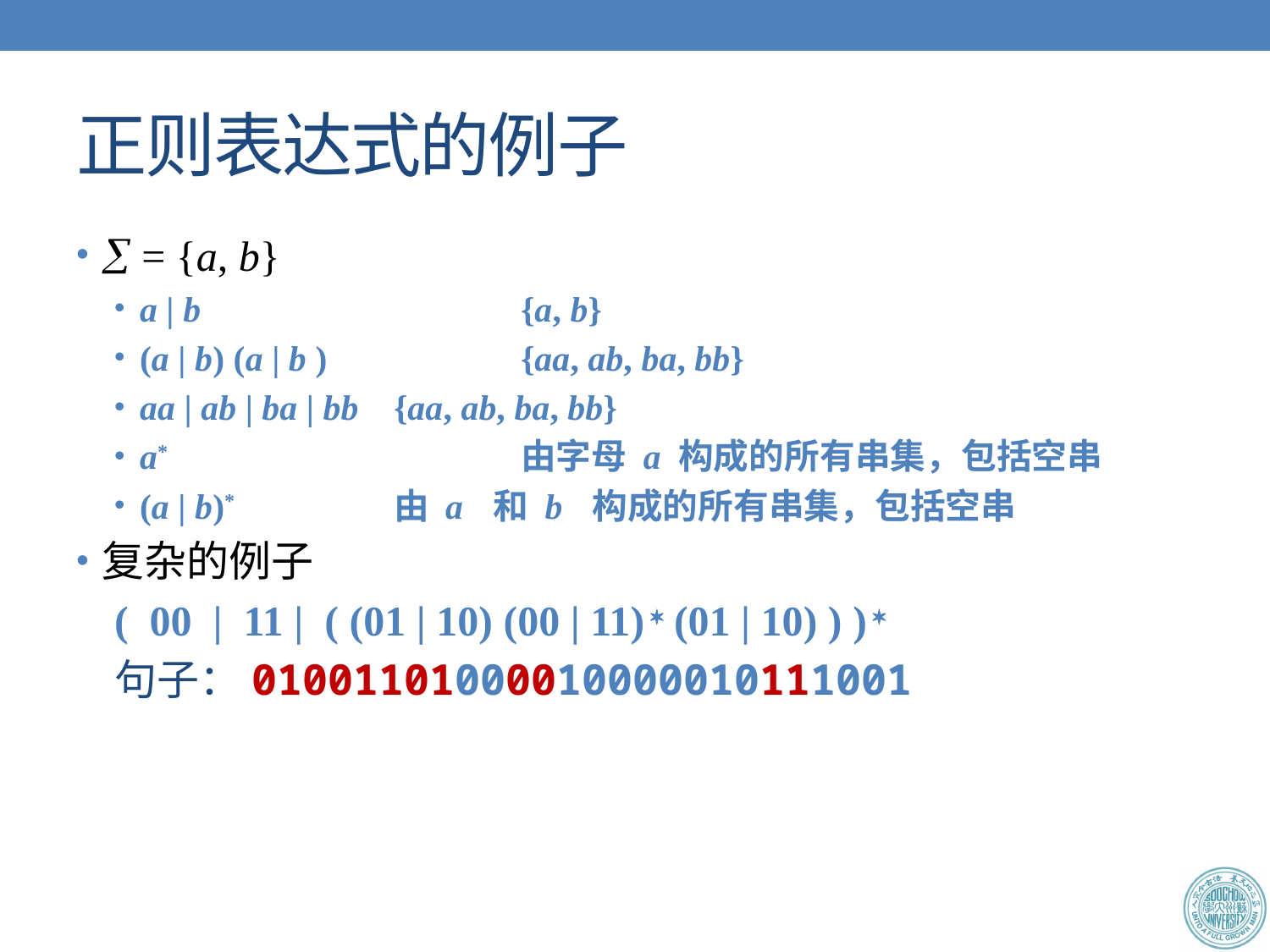

# 正则表达式的例子
∑ = {a, b}
a | b			{a, b}
(a | b) (a | b )		{aa, ab, ba, bb}
aa | ab | ba | bb	{aa, ab, ba, bb}
a*			由字母 a 构成的所有串集，包括空串
(a | b)*		由 a 和 b 构成的所有串集，包括空串
复杂的例子
(  00  |  11 |  ( (01 | 10) (00 | 11) ∗ (01 | 10) ) ) ∗
句子：01001101000010000010111001